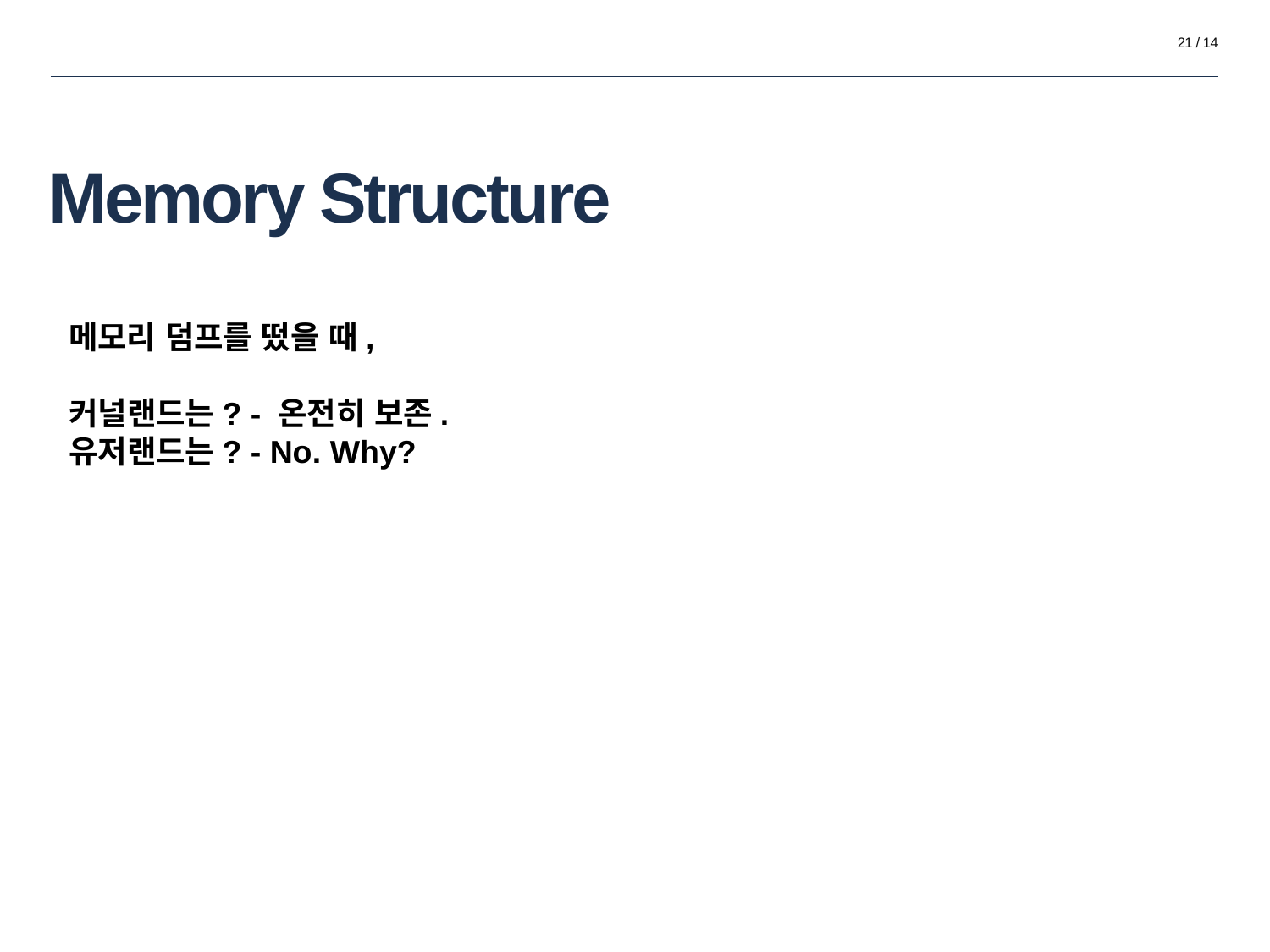

21 / 14
# Memory Structure

메모리 덤프를 떴을 때,

커널랜드는? - 온전히 보존.
유저랜드는? - No. Why?